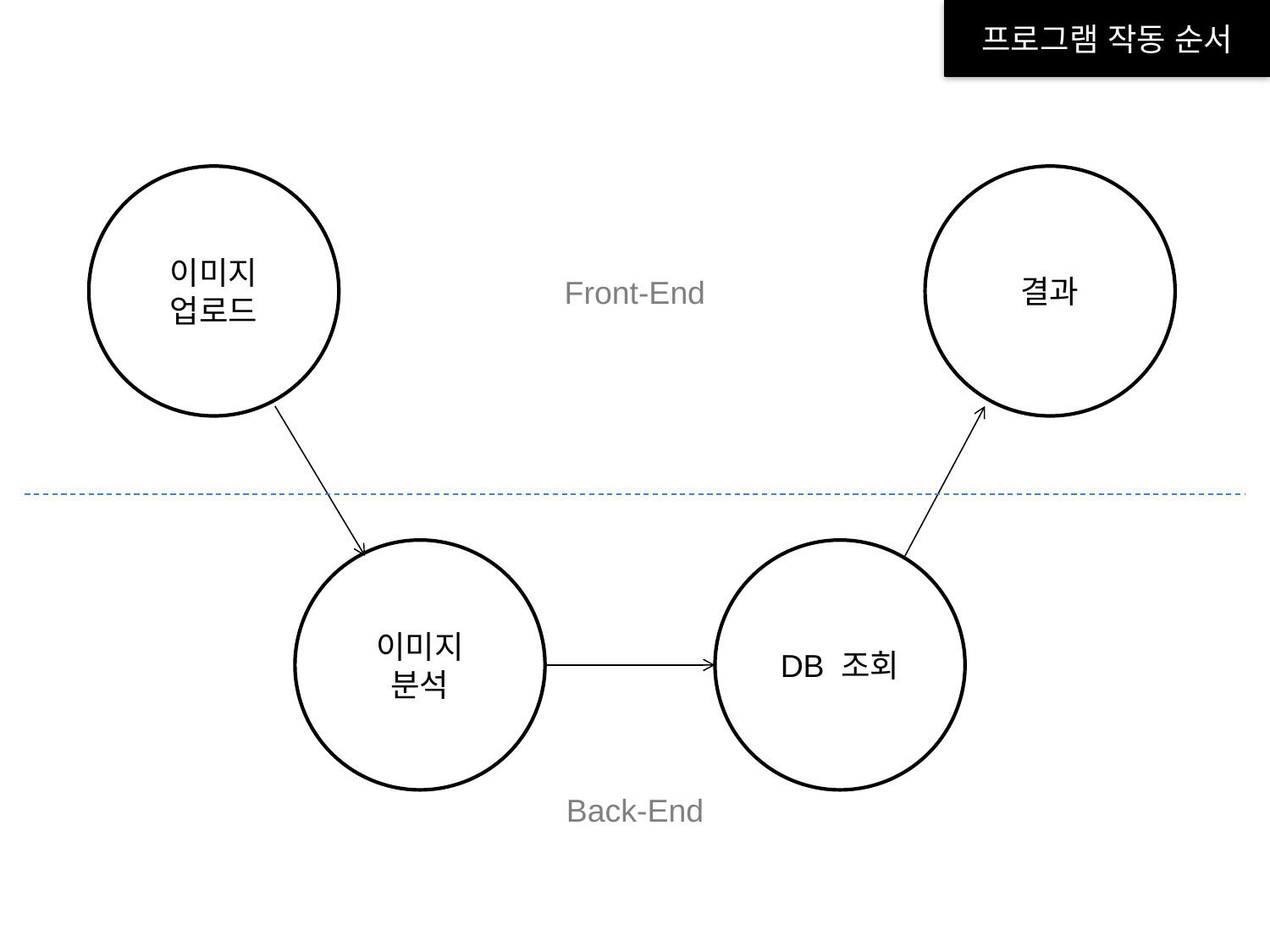

프로그램 작동 순서
이미지
업로드
결과
Front-End
이미지
분석
DB 조회
Back-End